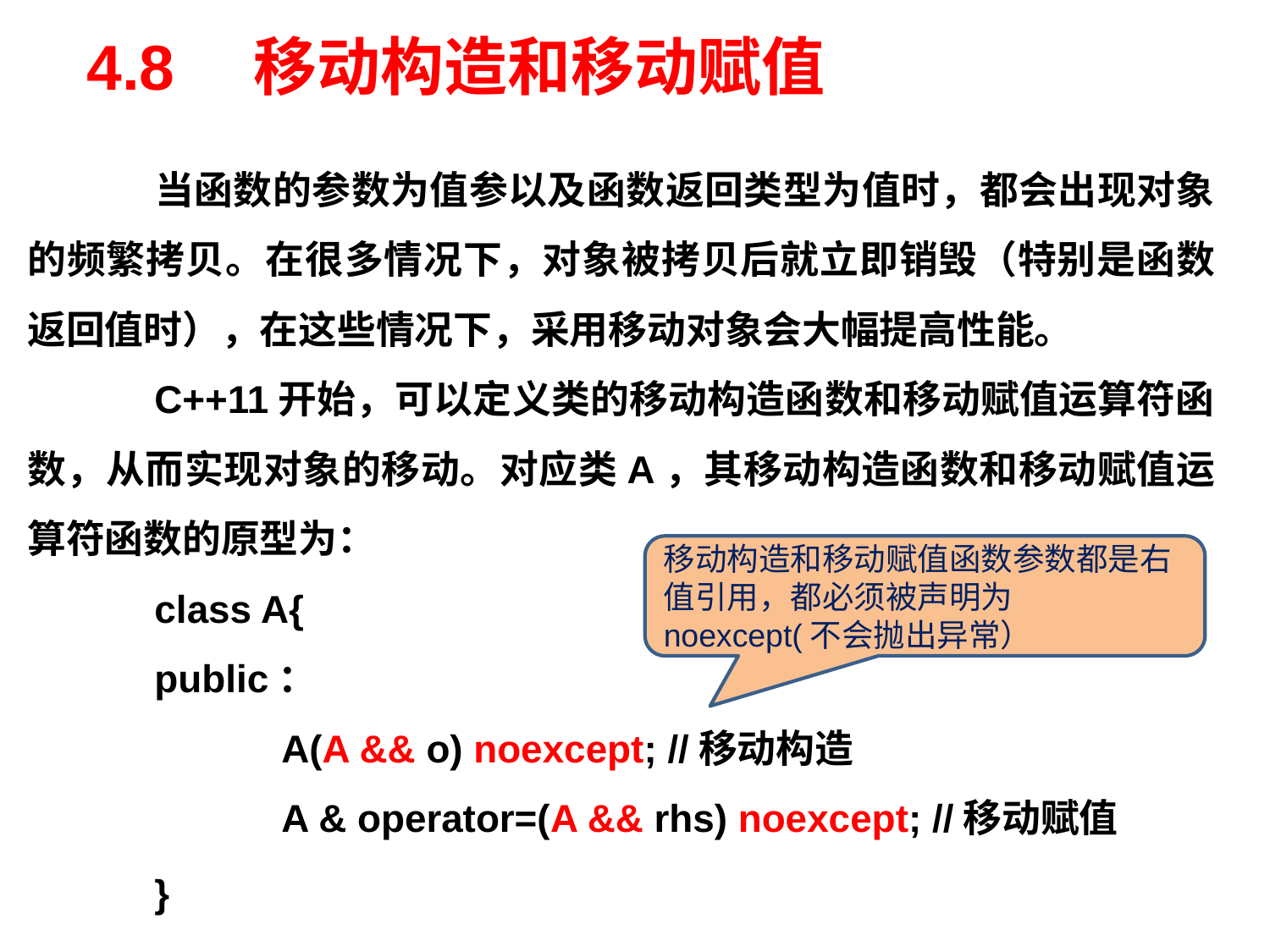

# 4.8　移动构造和移动赋值
	当函数的参数为值参以及函数返回类型为值时，都会出现对象的频繁拷贝。在很多情况下，对象被拷贝后就立即销毁（特别是函数返回值时），在这些情况下，采用移动对象会大幅提高性能。
	C++11开始，可以定义类的移动构造函数和移动赋值运算符函数，从而实现对象的移动。对应类A，其移动构造函数和移动赋值运算符函数的原型为：
	class A{
	public：
		A(A && o) noexcept; //移动构造
		A & operator=(A && rhs) noexcept; //移动赋值
	}
移动构造和移动赋值函数参数都是右值引用，都必须被声明为noexcept(不会抛出异常）